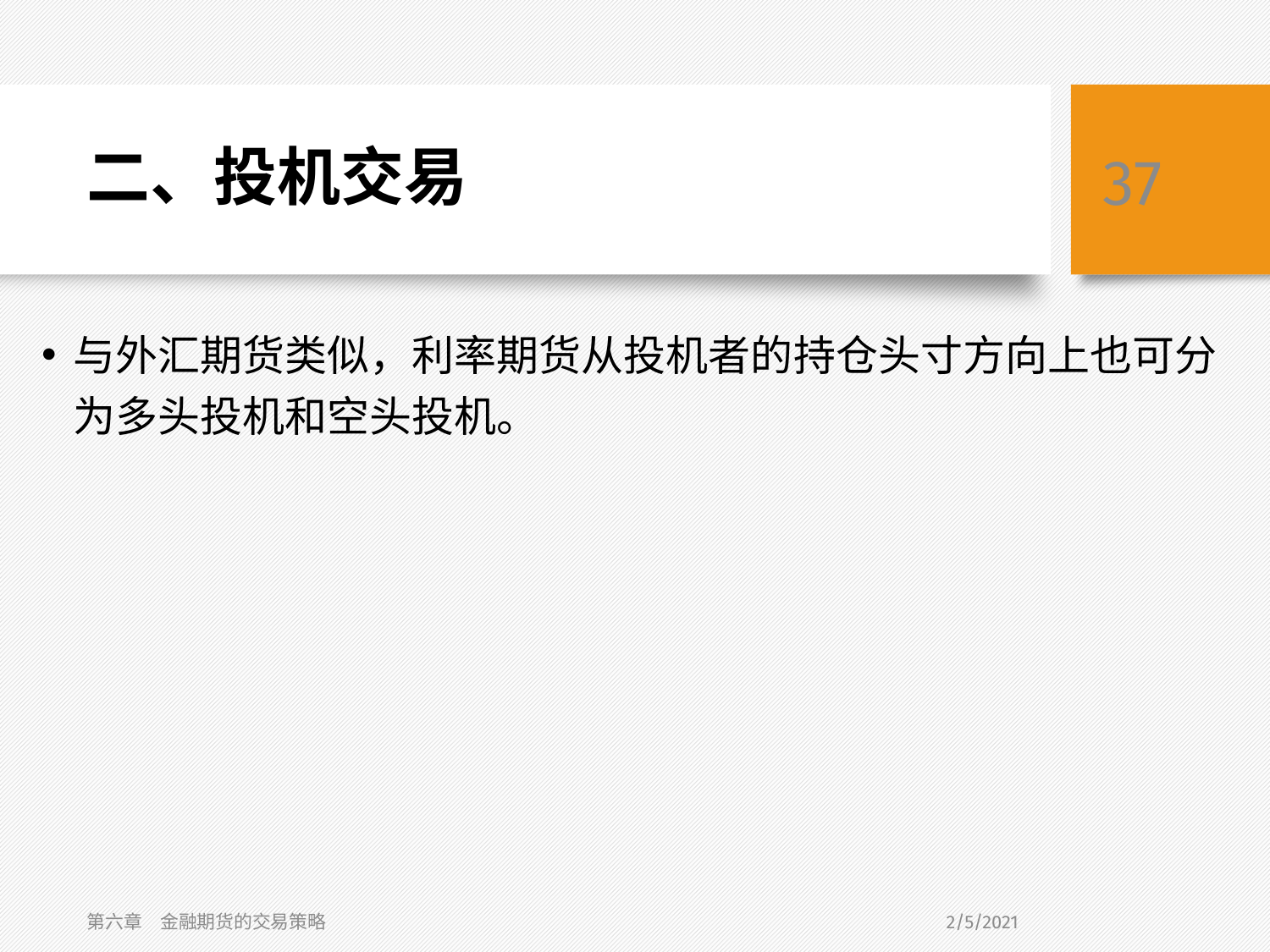

# 二、投机交易
37
与外汇期货类似，利率期货从投机者的持仓头寸方向上也可分为多头投机和空头投机。
2/5/2021
第六章　金融期货的交易策略